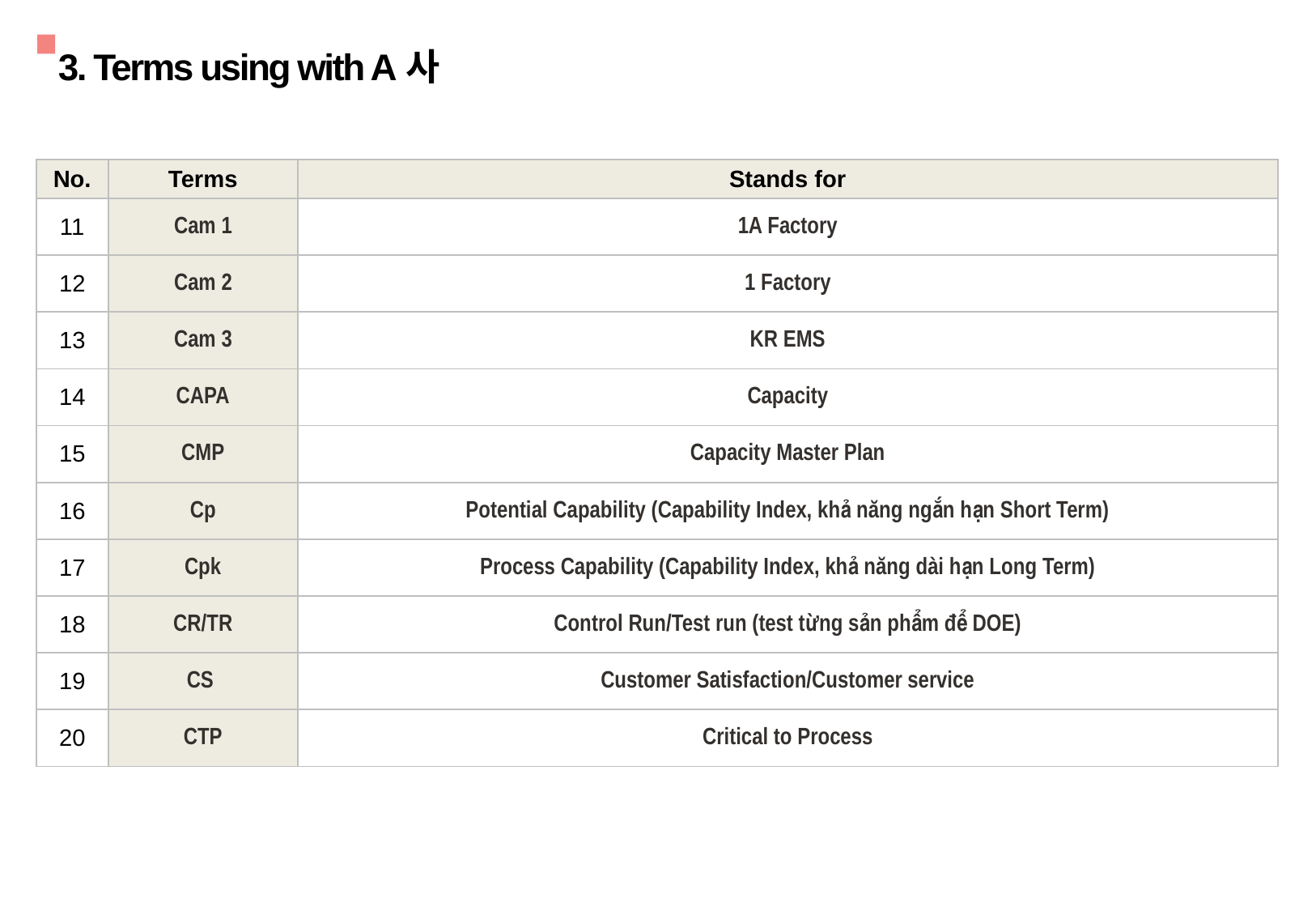

3. Terms using with A사

| No. | Terms | Stands for |
| --- | --- | --- |
| 11 | Cam 1 | 1A Factory |
| 12 | Cam 2 | 1 Factory |
| 13 | Cam 3 | KR EMS |
| 14 | CAPA | Capacity |
| 15 | CMP | Capacity Master Plan |
| 16 | Cp | Potential Capability (Capability Index, khả năng ngắn hạn Short Term) |
| 17 | Cpk | Process Capability (Capability Index, khả năng dài hạn Long Term) |
| 18 | CR/TR | Control Run/Test run (test từng sản phẩm để DOE) |
| 19 | CS | Customer Satisfaction/Customer service |
| 20 | CTP | Critical to Process |